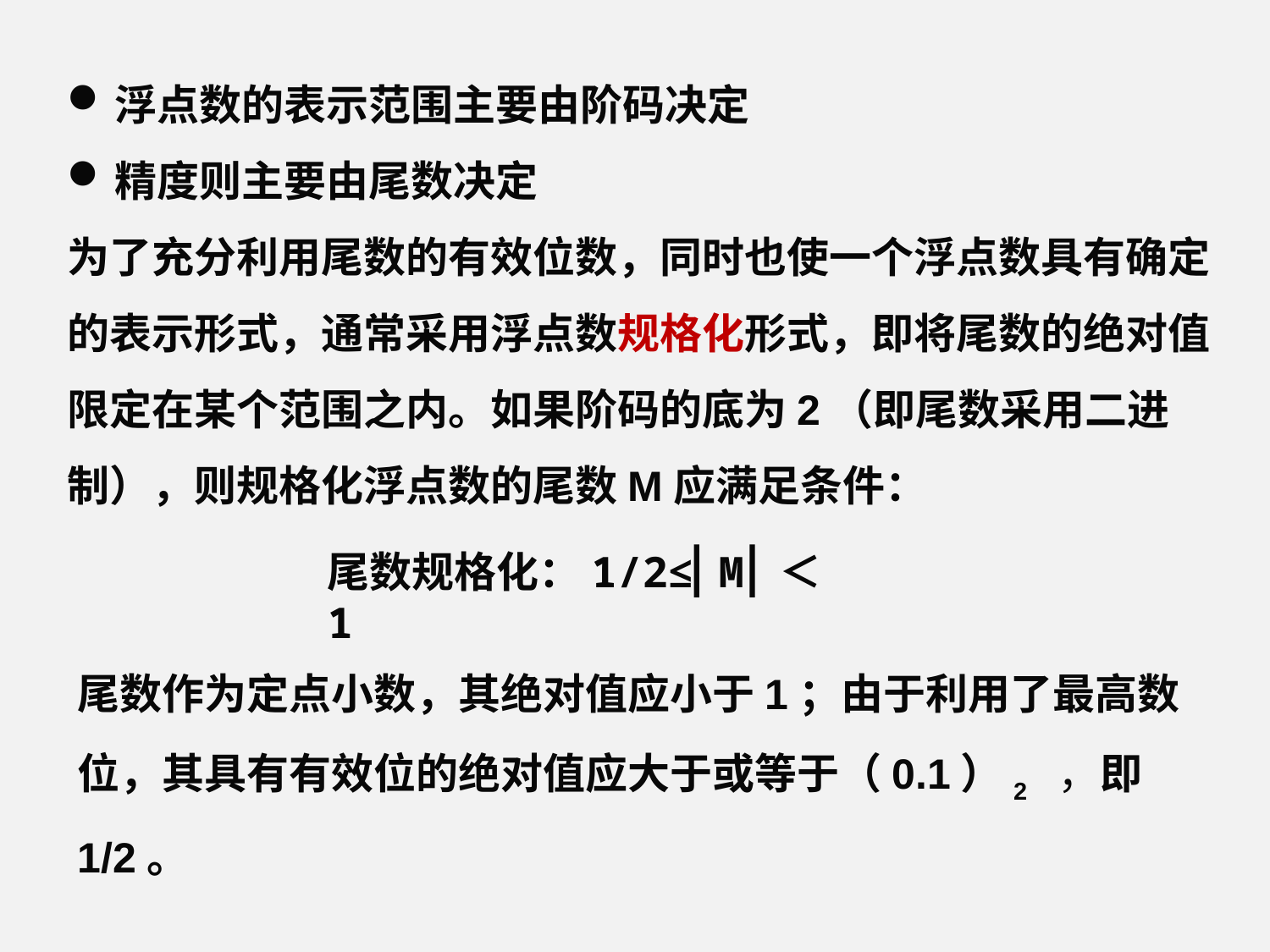

浮点数的表示范围主要由阶码决定
精度则主要由尾数决定
为了充分利用尾数的有效位数，同时也使一个浮点数具有确定的表示形式，通常采用浮点数规格化形式，即将尾数的绝对值限定在某个范围之内。如果阶码的底为2（即尾数采用二进制），则规格化浮点数的尾数M应满足条件：
尾数规格化：1/2≤ M ＜1

尾数作为定点小数，其绝对值应小于1；由于利用了最高数位，其具有有效位的绝对值应大于或等于（0.1）2   ，即 1/2。
24